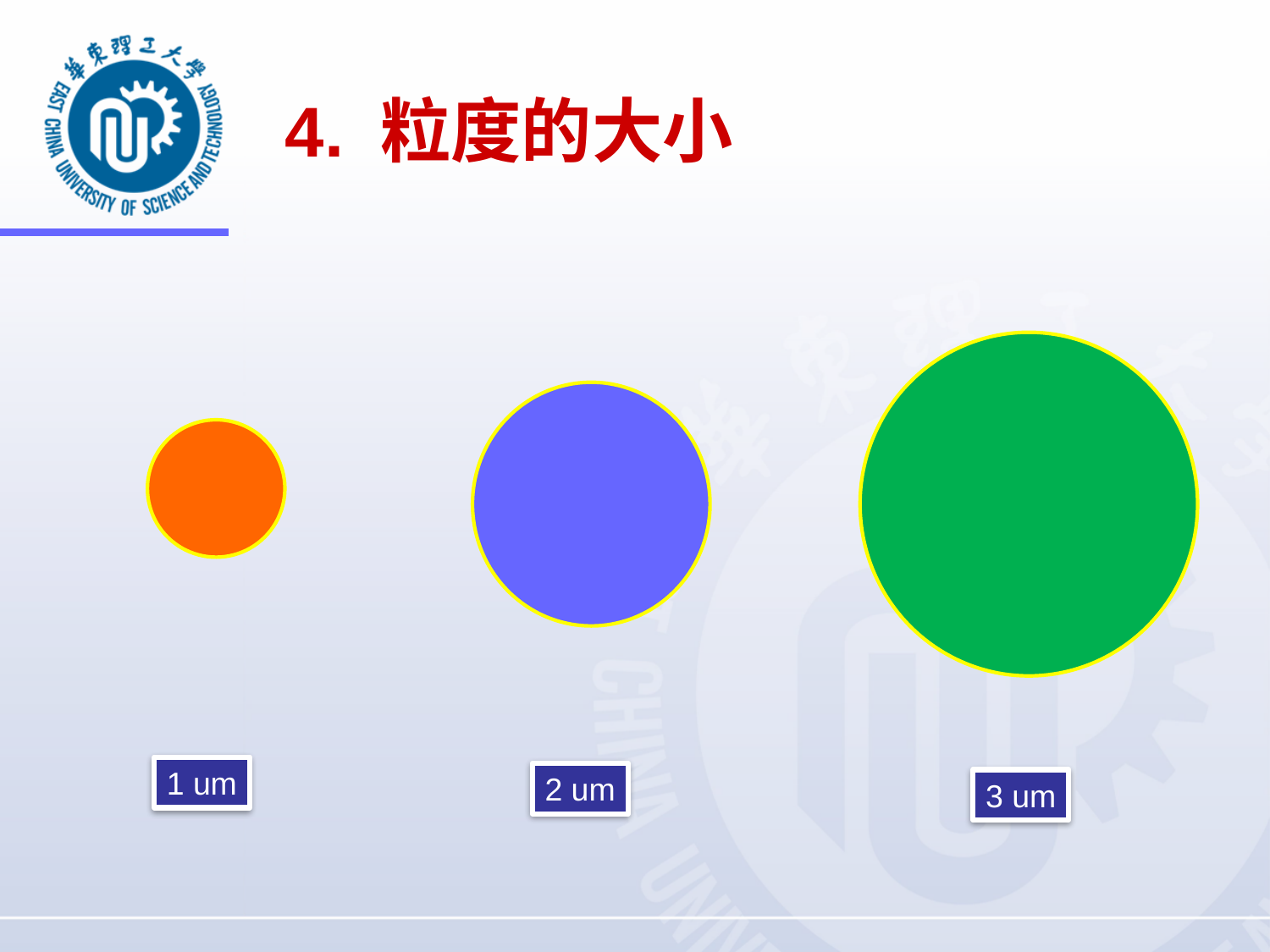

4. 粒度的大小

1 um
2 um
3 um